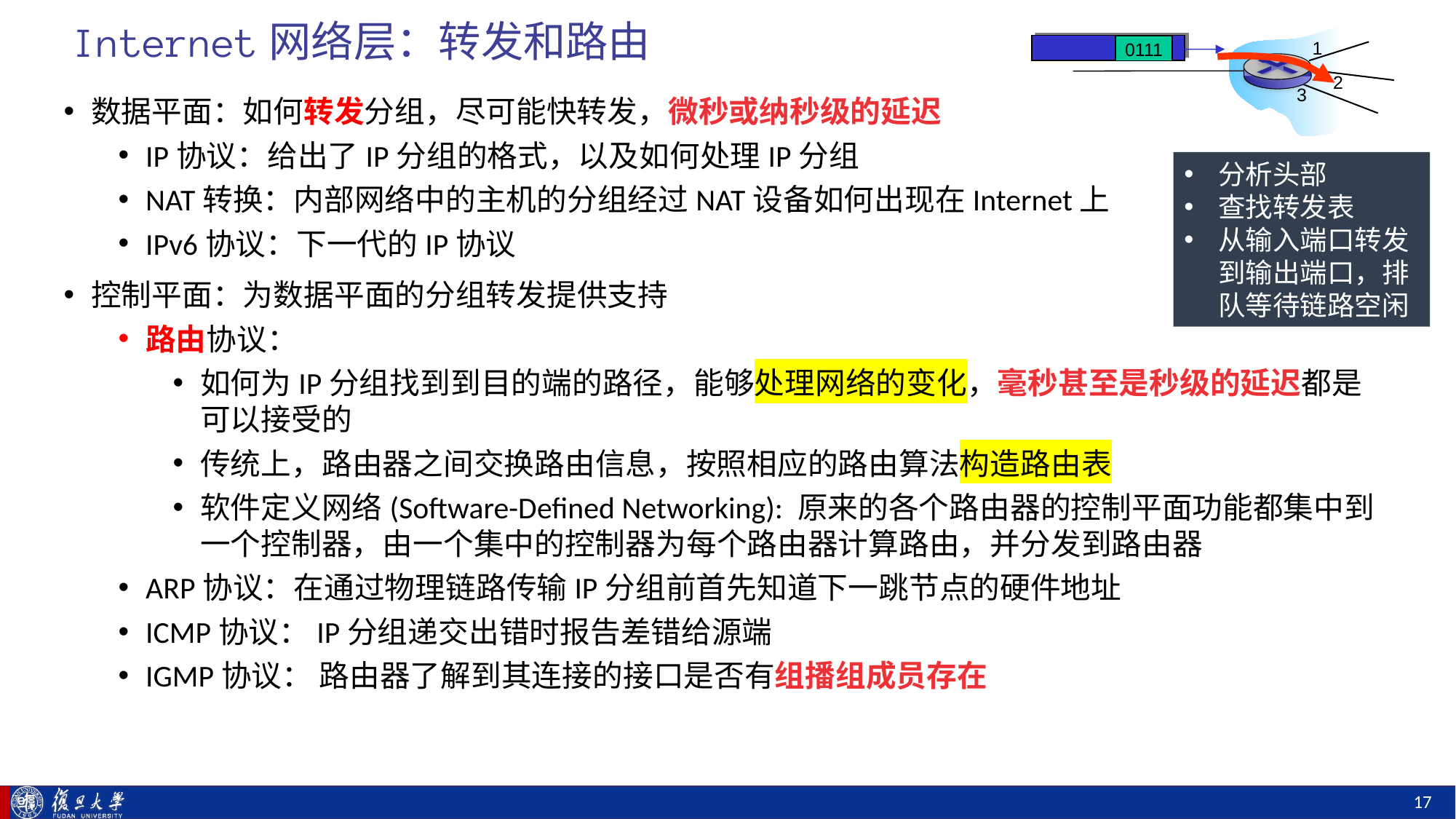

# Internet网络层：转发和路由

1

0111

2
3
数据平面：如何转发分组，尽可能快转发，微秒或纳秒级的延迟
IP协议：给出了IP分组的格式，以及如何处理IP分组
NAT转换：内部网络中的主机的分组经过NAT设备如何出现在Internet上
IPv6协议：下一代的IP协议
控制平面：为数据平面的分组转发提供支持
路由协议：
如何为IP分组找到到目的端的路径，能够处理网络的变化，毫秒甚至是秒级的延迟都是可以接受的
传统上，路由器之间交换路由信息，按照相应的路由算法构造路由表
软件定义网络(Software-Defined Networking): 原来的各个路由器的控制平面功能都集中到一个控制器，由一个集中的控制器为每个路由器计算路由，并分发到路由器
ARP协议：在通过物理链路传输IP分组前首先知道下一跳节点的硬件地址
ICMP协议：IP分组递交出错时报告差错给源端
IGMP协议： 路由器了解到其连接的接口是否有组播组成员存在

分析头部
查找转发表
从输入端口转发到输出端口，排队等待链路空闲